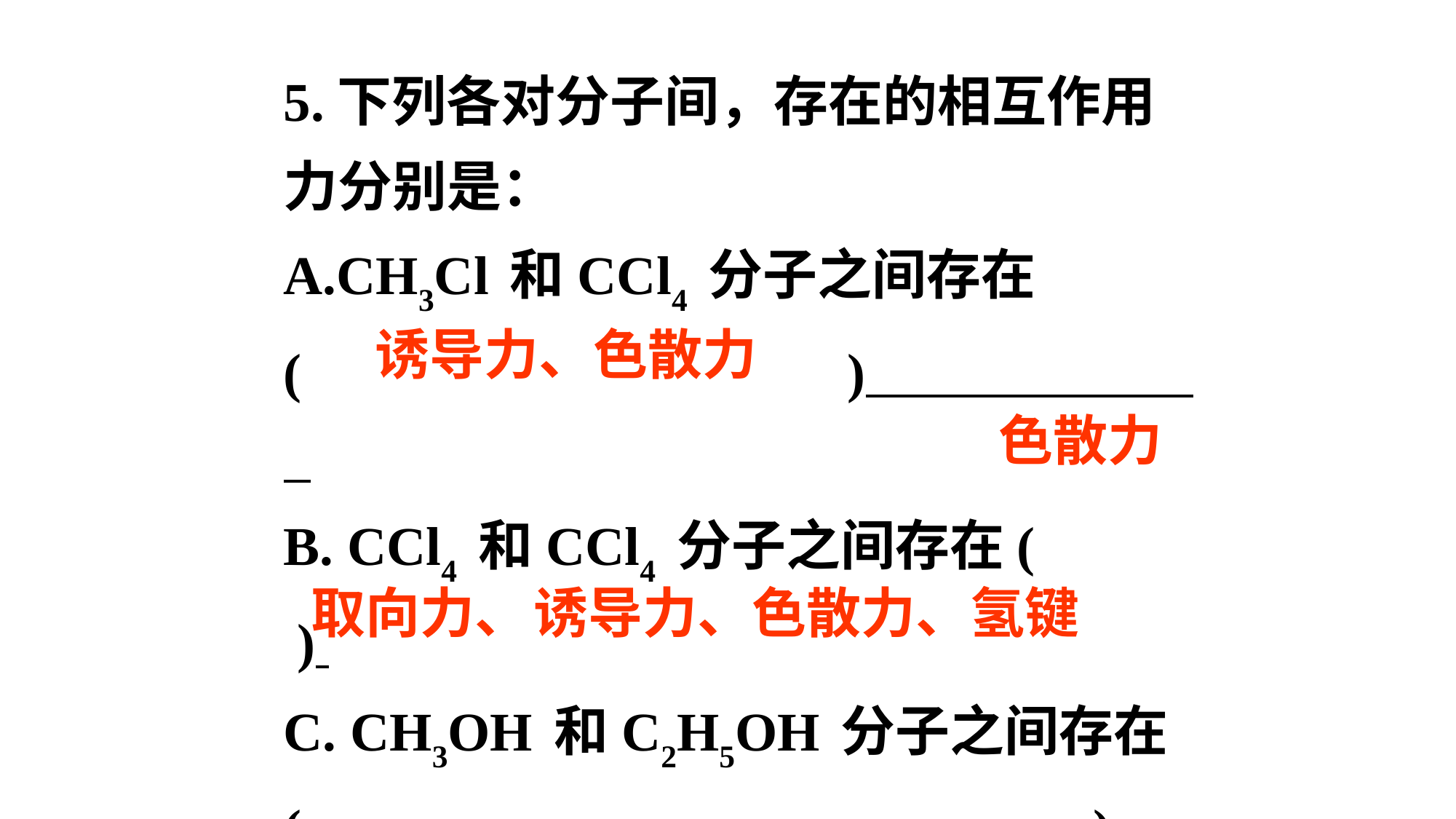

5.下列各对分子间，存在的相互作用力分别是：
CH3Cl 和CCl4 分子之间存在
(                                        )
B. CCl4 和CCl4 分子之间存在(             )
C. CH3OH 和C2H5OH 分子之间存在
(                                                          )
 诱导力、色散力
色散力
取向力、 诱导力、色散力、氢键